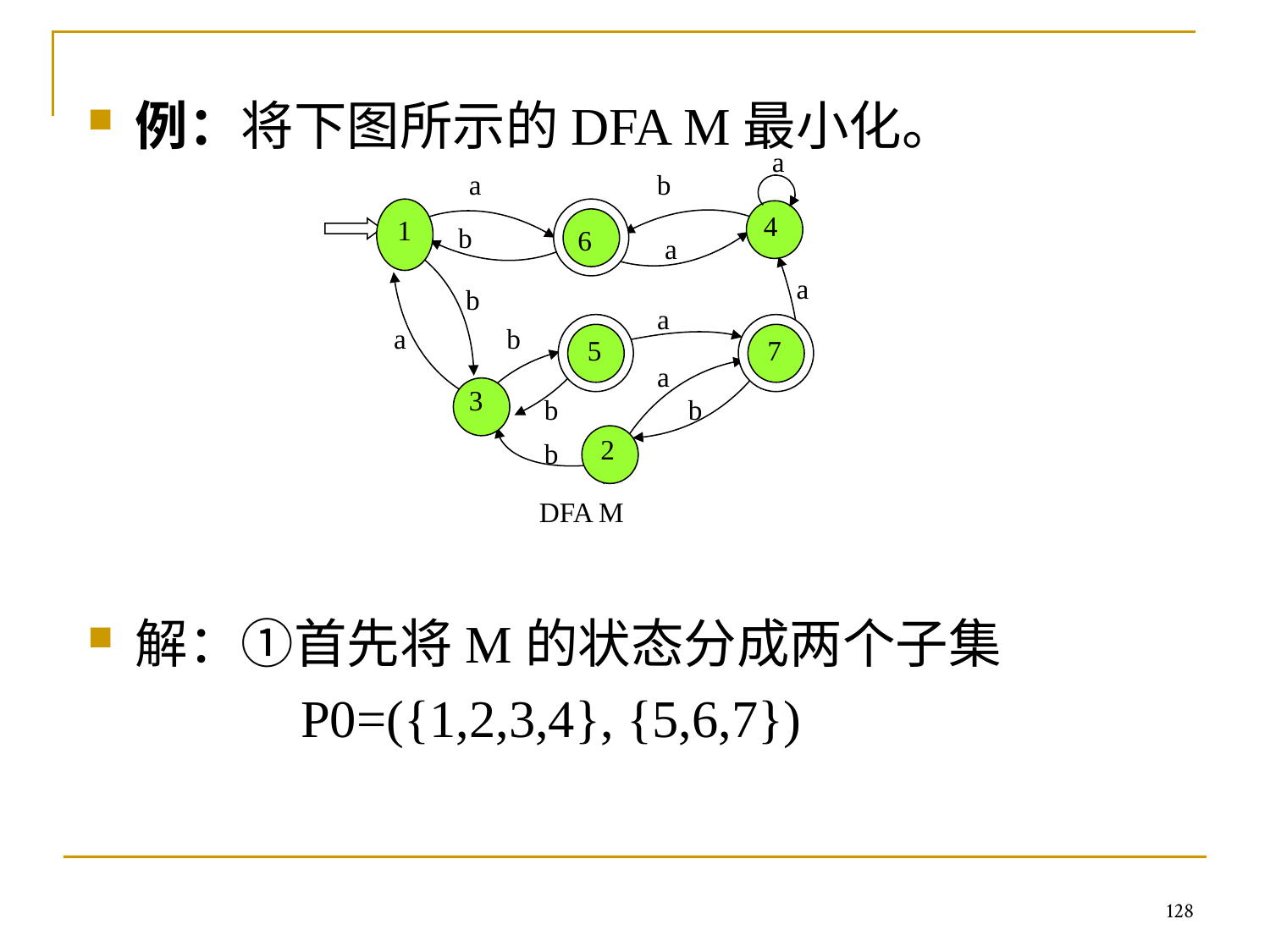

例：将下图所示的DFA M最小化。

解：①首先将M的状态分成两个子集
                P0=({1,2,3,4}, {5,6,7})

a
a
b

4
1

b
6

a

a

b

a
a
b

5

7

a

3

b
b

2

b
  DFA M
128